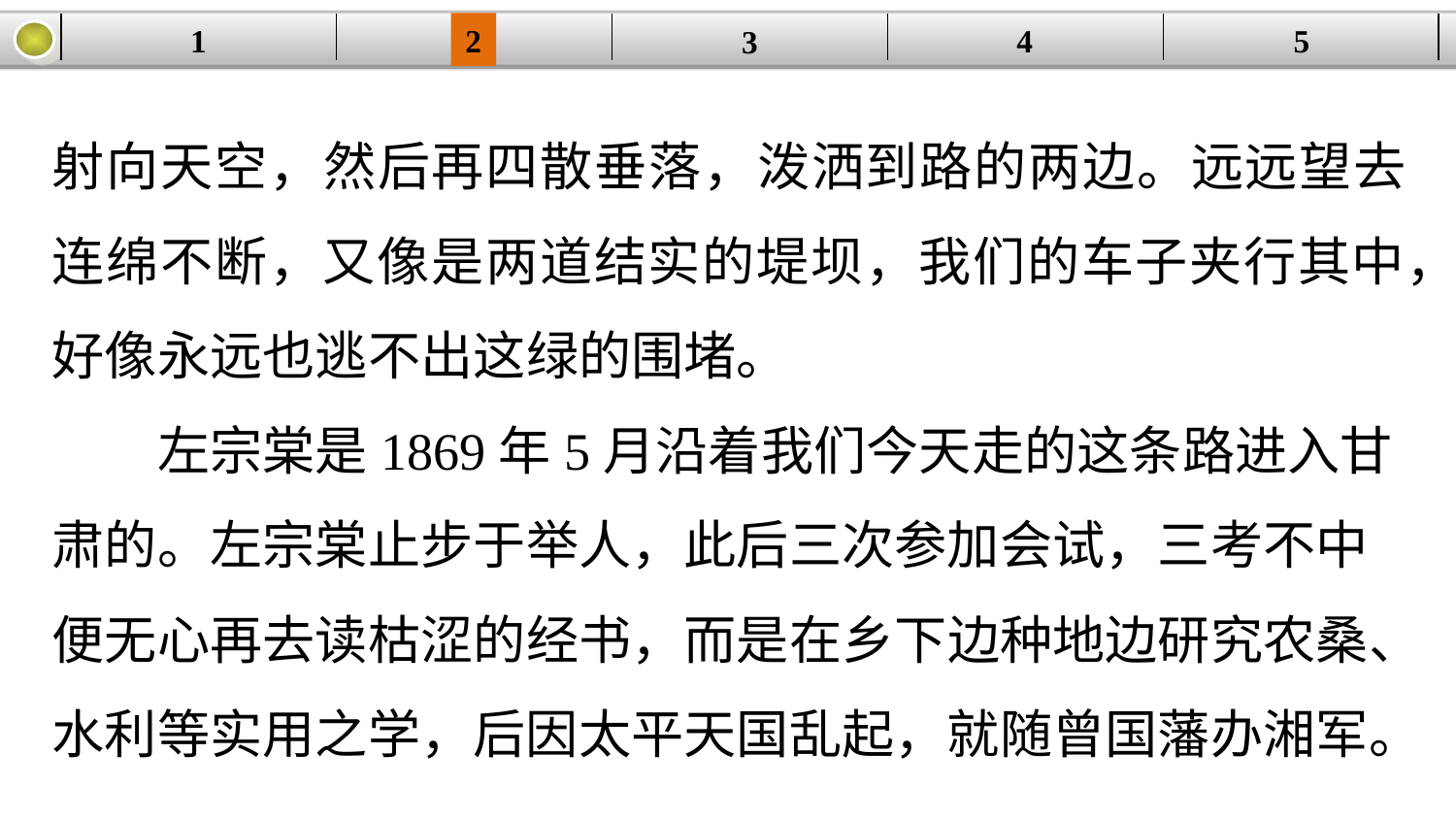

1
2
4
5
|  |  |  |  |  |
| --- | --- | --- | --- | --- |
3

射向天空，然后再四散垂落，泼洒到路的两边。远远望去连绵不断，又像是两道结实的堤坝，我们的车子夹行其中，好像永远也逃不出这绿的围堵。
左宗棠是1869年5月沿着我们今天走的这条路进入甘肃的。左宗棠止步于举人，此后三次参加会试，三考不中便无心再去读枯涩的经书，而是在乡下边种地边研究农桑、水利等实用之学，后因太平天国乱起，就随曾国藩办湘军。